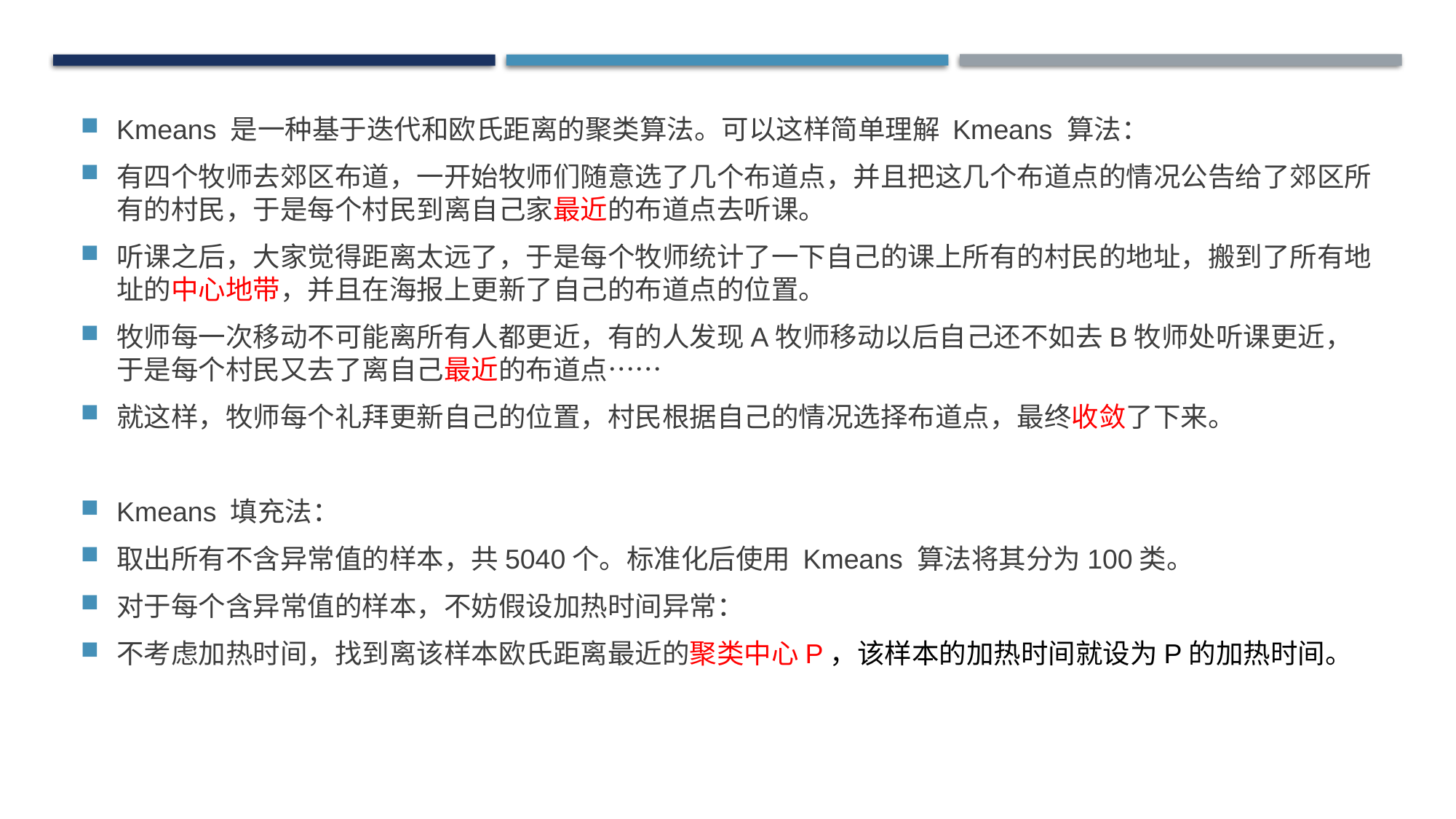

Kmeans 是一种基于迭代和欧氏距离的聚类算法。可以这样简单理解 Kmeans 算法：
有四个牧师去郊区布道，一开始牧师们随意选了几个布道点，并且把这几个布道点的情况公告给了郊区所有的村民，于是每个村民到离自己家最近的布道点去听课。
听课之后，大家觉得距离太远了，于是每个牧师统计了一下自己的课上所有的村民的地址，搬到了所有地址的中心地带，并且在海报上更新了自己的布道点的位置。
牧师每一次移动不可能离所有人都更近，有的人发现A牧师移动以后自己还不如去B牧师处听课更近，于是每个村民又去了离自己最近的布道点……
就这样，牧师每个礼拜更新自己的位置，村民根据自己的情况选择布道点，最终收敛了下来。

Kmeans 填充法：
取出所有不含异常值的样本，共5040个。标准化后使用 Kmeans 算法将其分为100类。
对于每个含异常值的样本，不妨假设加热时间异常：
不考虑加热时间，找到离该样本欧氏距离最近的聚类中心P，该样本的加热时间就设为P的加热时间。